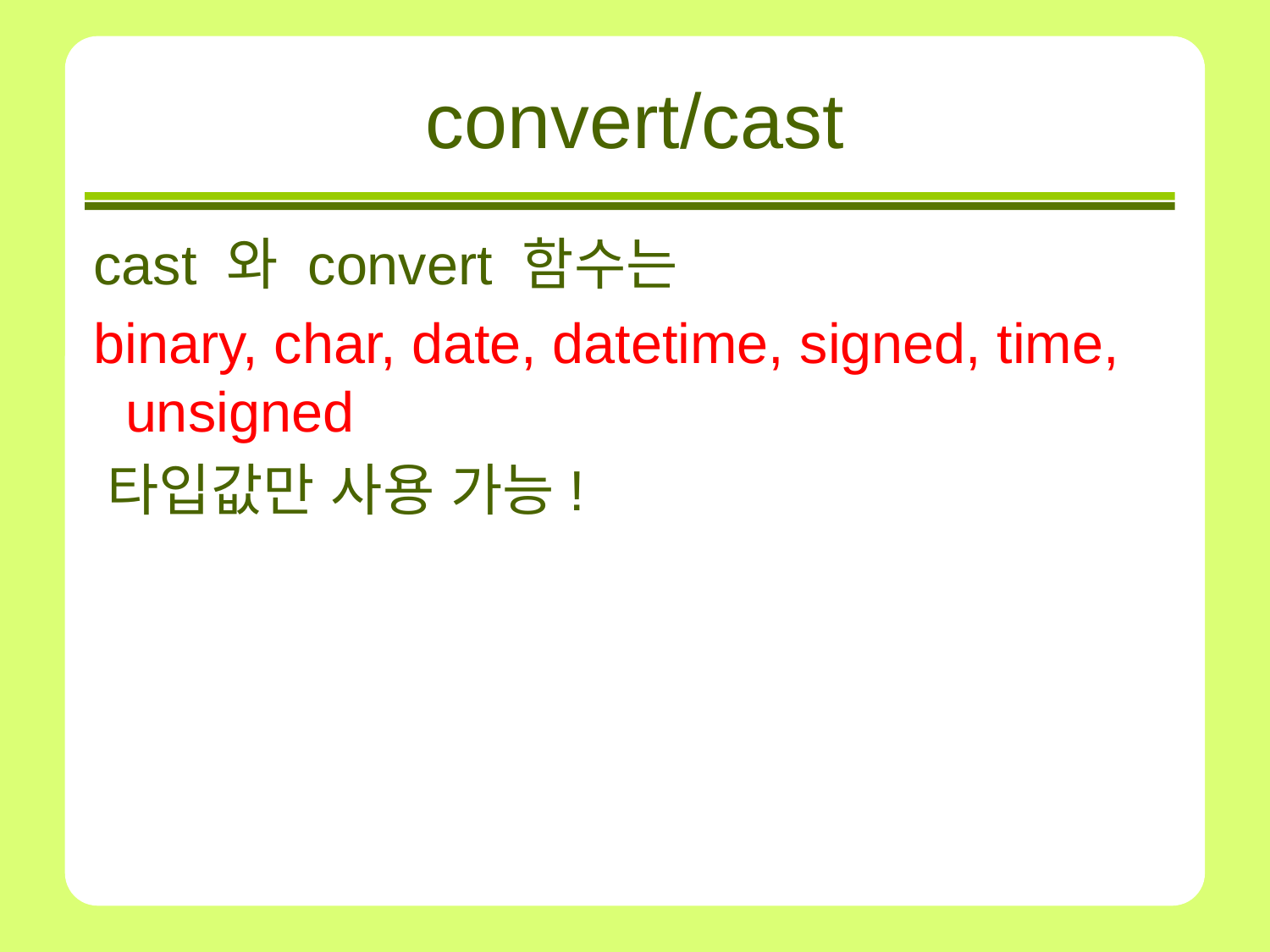

# convert/cast
 cast 와 convert 함수는
 binary, char, date, datetime, signed, time, unsigned
 타입값만 사용 가능!